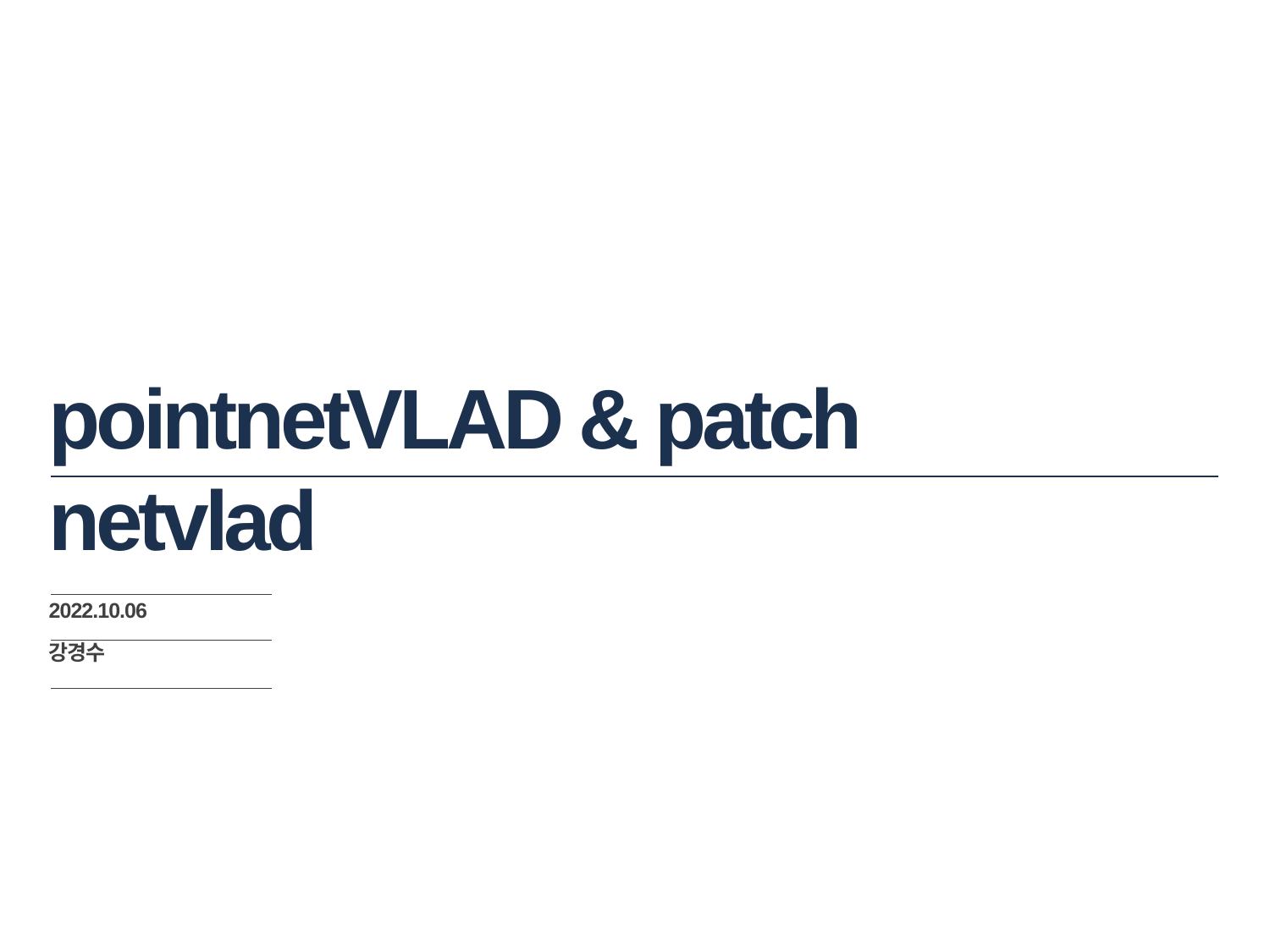

# pointnetVLAD & patch netvlad

2022.10.06
강경수